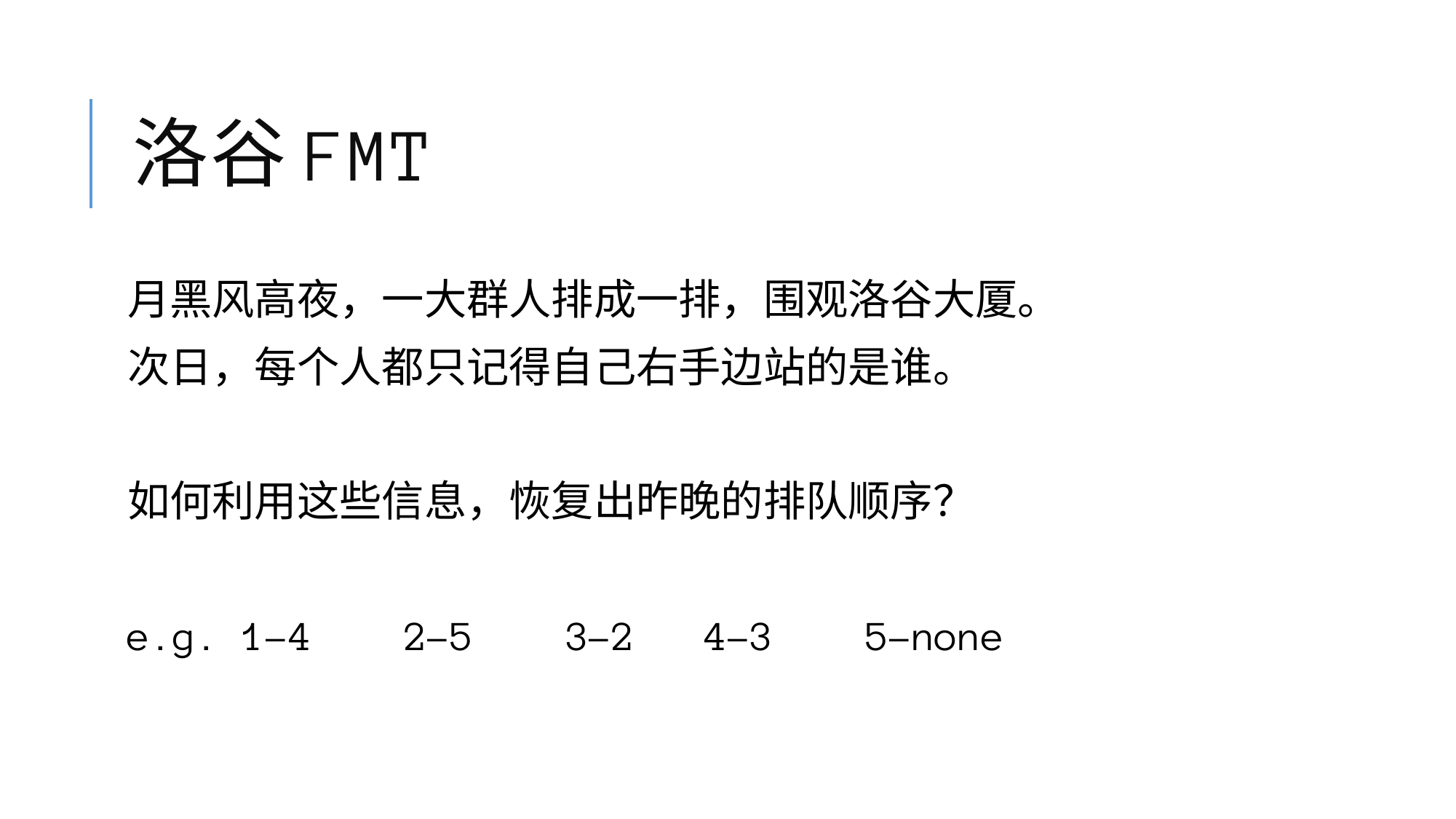

# 洛谷FMT
月黑风高夜，一大群人排成一排，围观洛谷大厦。
次日，每个人都只记得自己右手边站的是谁。

如何利用这些信息，恢复出昨晚的排队顺序？

e.g. 1-4    2-5    3-2   4-3    5-none